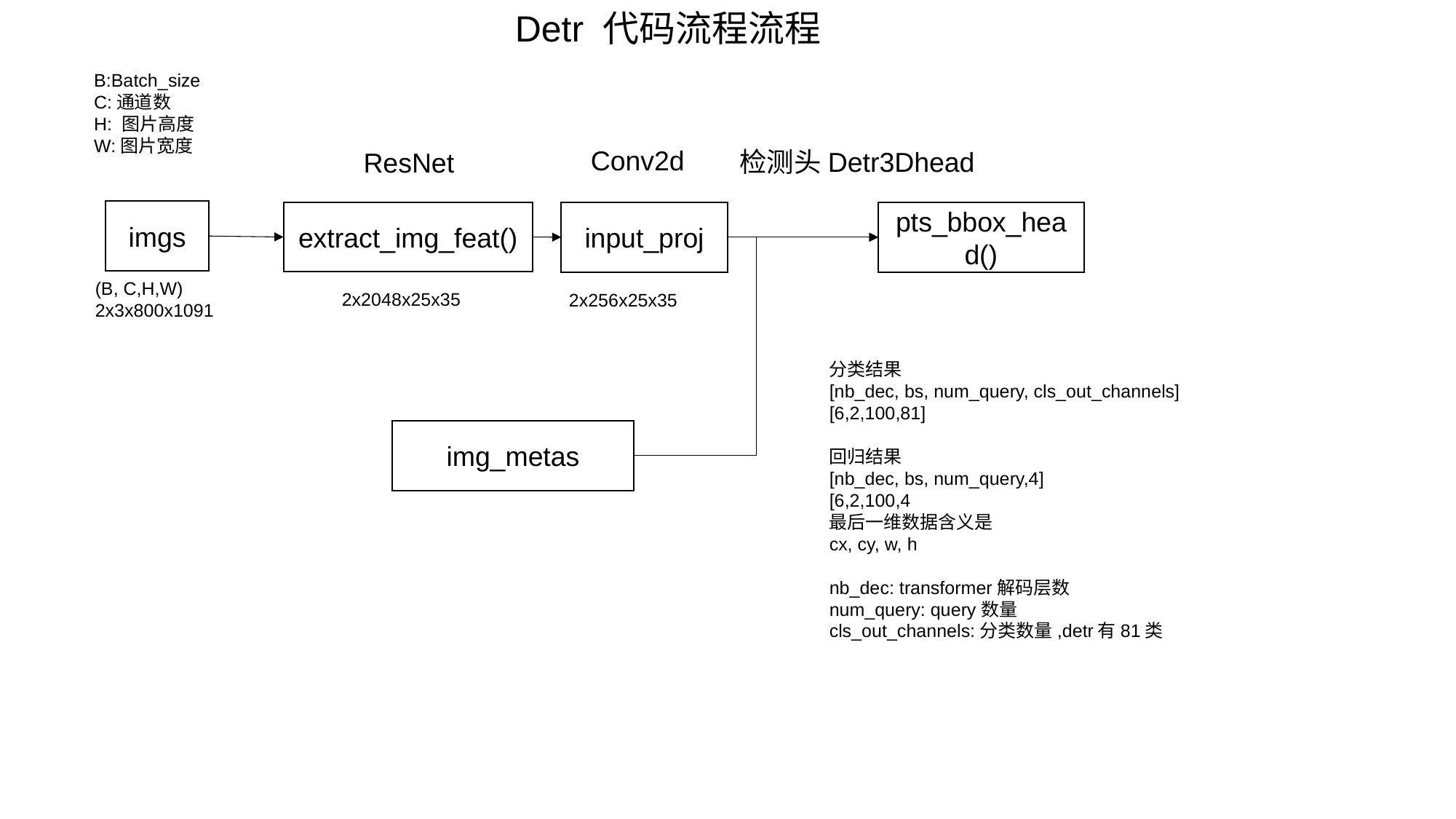

Detr 代码流程流程
B:Batch_size
C:通道数
H: 图片高度
W:图片宽度
Conv2d
检测头Detr3Dhead
ResNet
imgs
extract_img_feat()
pts_bbox_head()
input_proj
(B, C,H,W)
2x3x800x1091
2x2048x25x35
2x256x25x35
分类结果
[nb_dec, bs, num_query, cls_out_channels]
[6,2,100,81]

回归结果
[nb_dec, bs, num_query,4]
[6,2,100,4
最后一维数据含义是
cx, cy, w, h

nb_dec: transformer解码层数
num_query: query数量
cls_out_channels:分类数量,detr有81类

img_metas